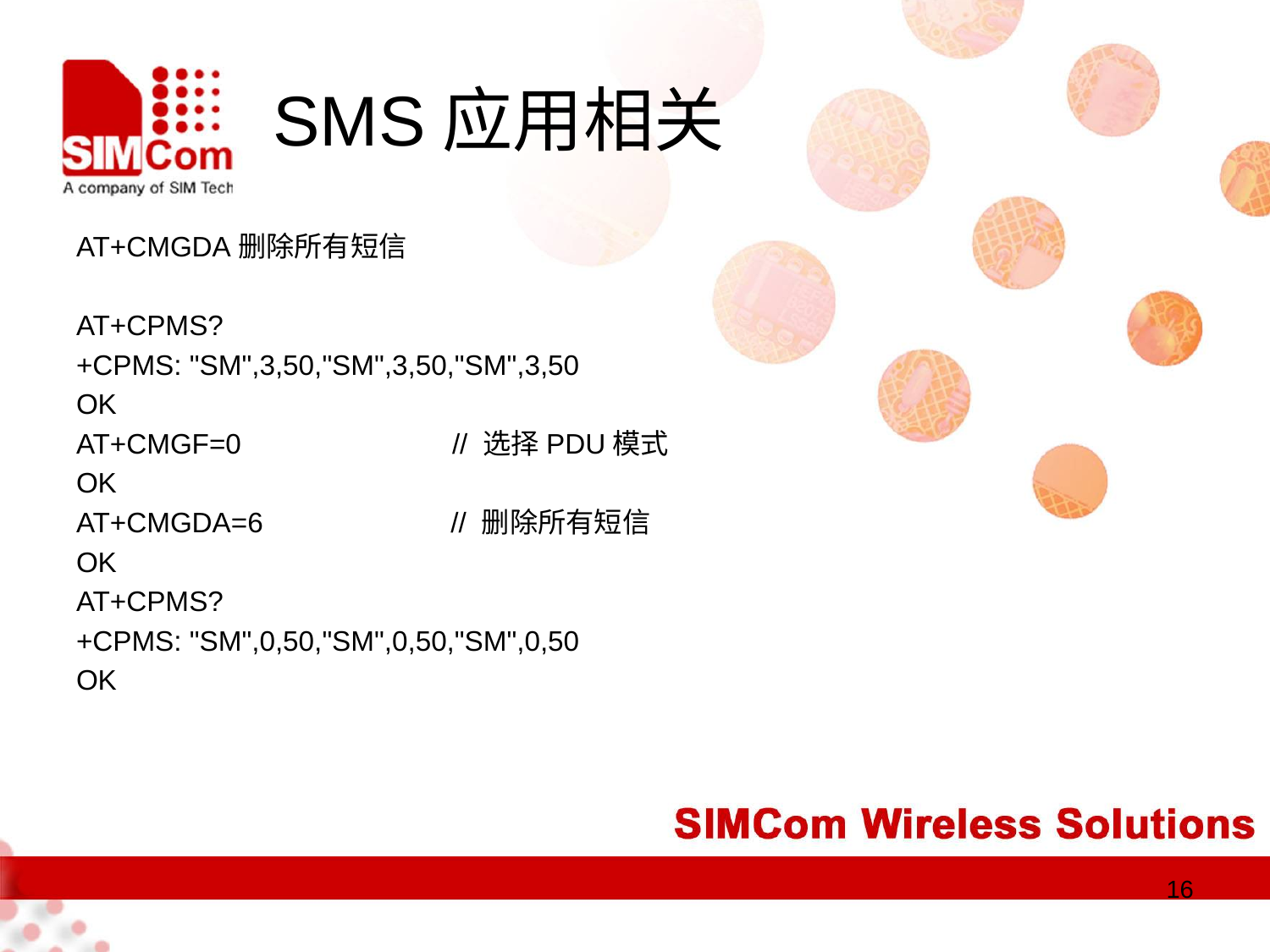

# SMS应用相关
AT+CMGDA删除所有短信

AT+CPMS?
+CPMS: "SM",3,50,"SM",3,50,"SM",3,50
OK
AT+CMGF=0                           // 选择PDU模式
OK
AT+CMGDA=6                        // 删除所有短信
OK
AT+CPMS?
+CPMS: "SM",0,50,"SM",0,50,"SM",0,50
OK
16